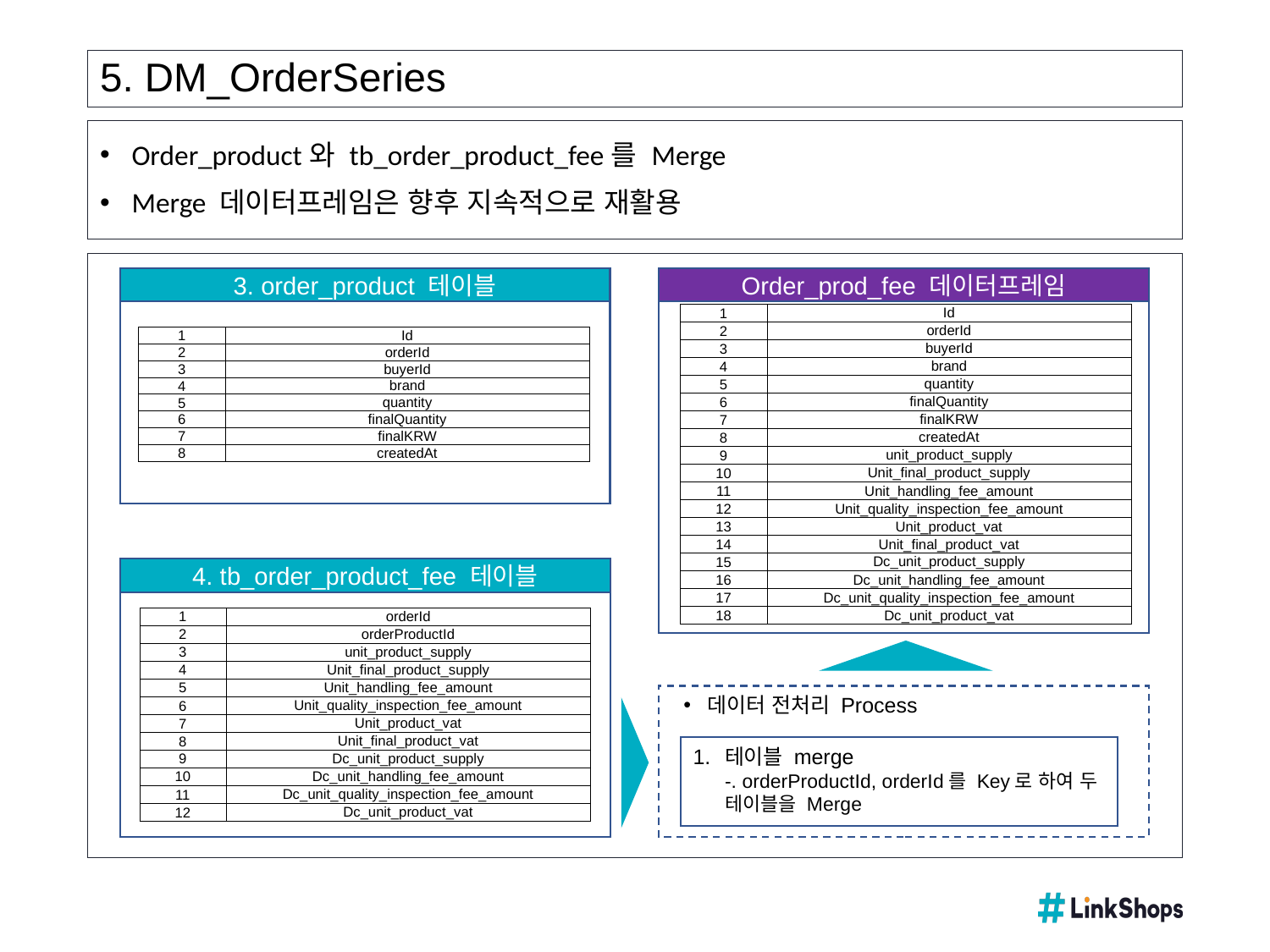

# 5. DM_OrderSeries
Order_product와 tb_order_product_fee를 Merge
Merge 데이터프레임은 향후 지속적으로 재활용
3. order_product 테이블
Order_prod_fee 데이터프레임

| 1 | Id |
| --- | --- |
| 2 | orderId |
| 3 | buyerId |
| 4 | brand |
| 5 | quantity |
| 6 | finalQuantity |
| 7 | finalKRW |
| 8 | createdAt |
| 9 | unit\_product\_supply |
| 10 | Unit\_final\_product\_supply |
| 11 | Unit\_handling\_fee\_amount |
| 12 | Unit\_quality\_inspection\_fee\_amount |
| 13 | Unit\_product\_vat |
| 14 | Unit\_final\_product\_vat |
| 15 | Dc\_unit\_product\_supply |
| 16 | Dc\_unit\_handling\_fee\_amount |
| 17 | Dc\_unit\_quality\_inspection\_fee\_amount |
| 18 | Dc\_unit\_product\_vat |
| 1 | Id |
| --- | --- |
| 2 | orderId |
| 3 | buyerId |
| 4 | brand |
| 5 | quantity |
| 6 | finalQuantity |
| 7 | finalKRW |
| 8 | createdAt |
4. tb_order_product_fee 테이블

| 1 | orderId |
| --- | --- |
| 2 | orderProductId |
| 3 | unit\_product\_supply |
| 4 | Unit\_final\_product\_supply |
| 5 | Unit\_handling\_fee\_amount |
| 6 | Unit\_quality\_inspection\_fee\_amount |
| 7 | Unit\_product\_vat |
| 8 | Unit\_final\_product\_vat |
| 9 | Dc\_unit\_product\_supply |
| 10 | Dc\_unit\_handling\_fee\_amount |
| 11 | Dc\_unit\_quality\_inspection\_fee\_amount |
| 12 | Dc\_unit\_product\_vat |

데이터 전처리 Process
테이블 merge
-. orderProductId, orderId를 Key로 하여 두 테이블을 Merge